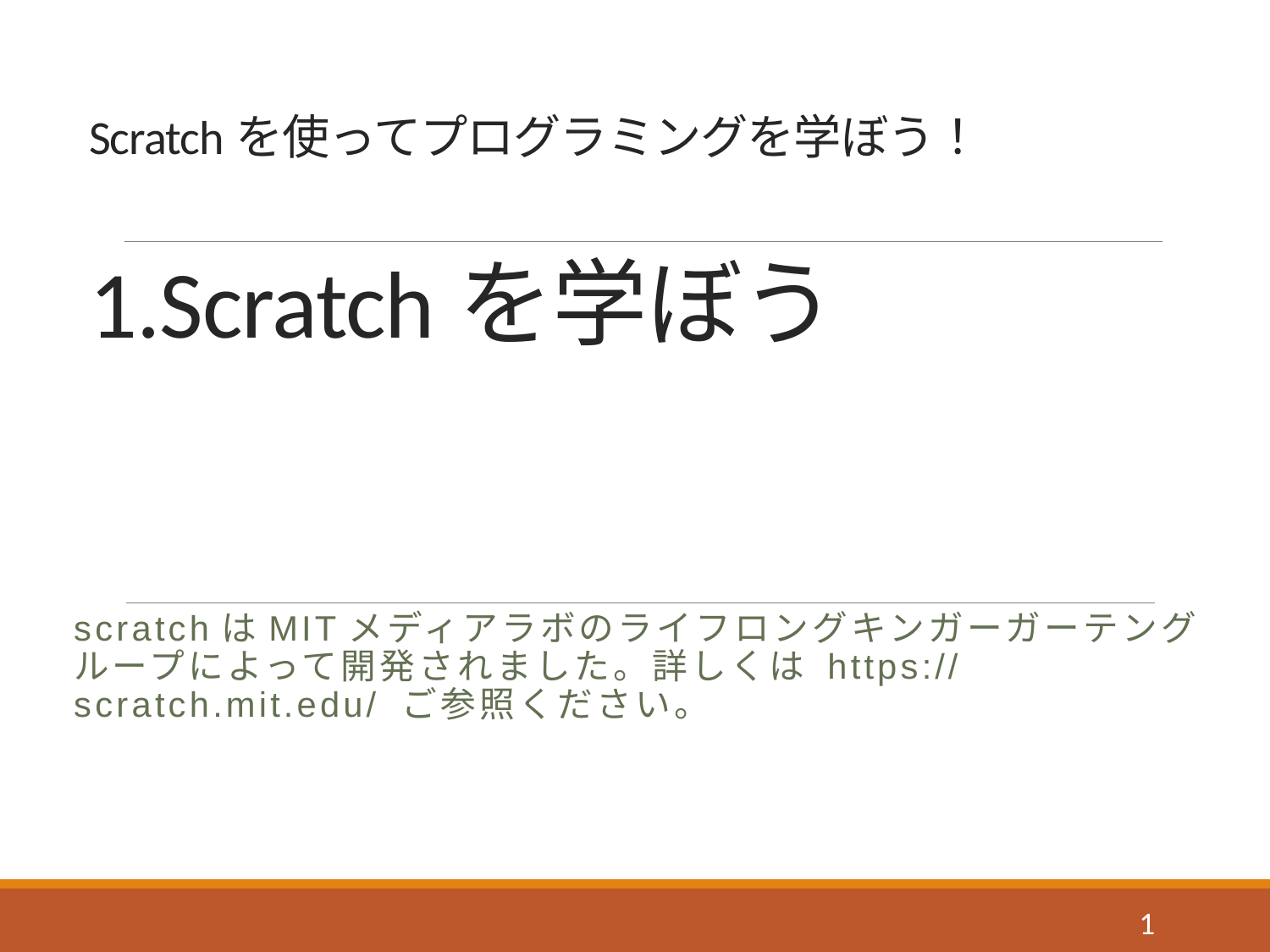

# Scratchを使ってプログラミングを学ぼう！ 1.Scratchを学ぼう
scratchはMITメディアラボのライフロングキンガーガーテングループによって開発されました。詳しくは https://scratch.mit.edu/ ご参照ください。
1